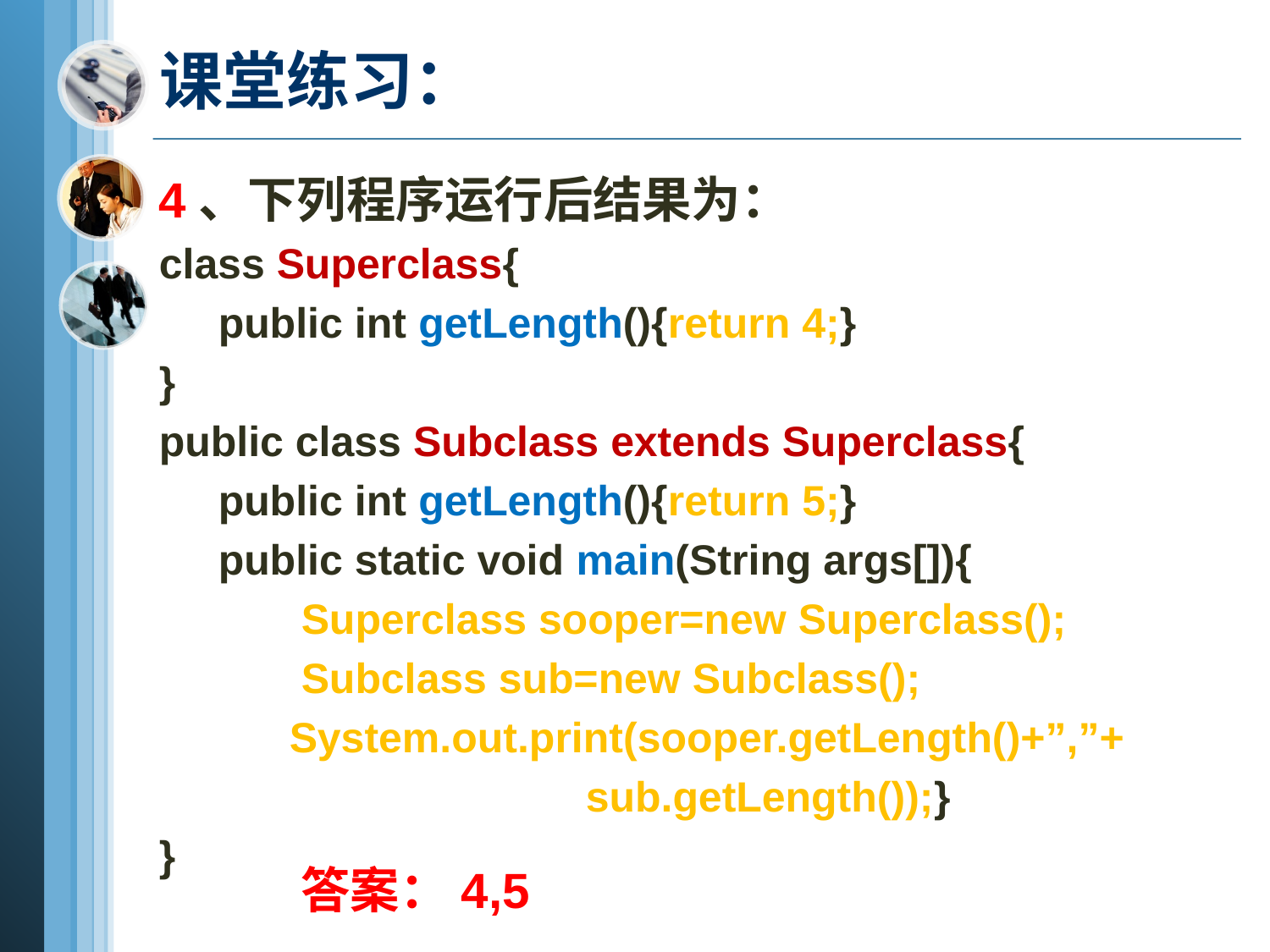

# 课堂练习：
4、下列程序运行后结果为：
class Superclass{
     public int getLength(){return 4;}
}
public class Subclass extends Superclass{
     public int getLength(){return 5;}
     public static void main(String args[]){
            Superclass sooper=new Superclass();
            Subclass sub=new Subclass();
           System.out.print(sooper.getLength()+”,”+
                                    sub.getLength());}
}
答案：4,5